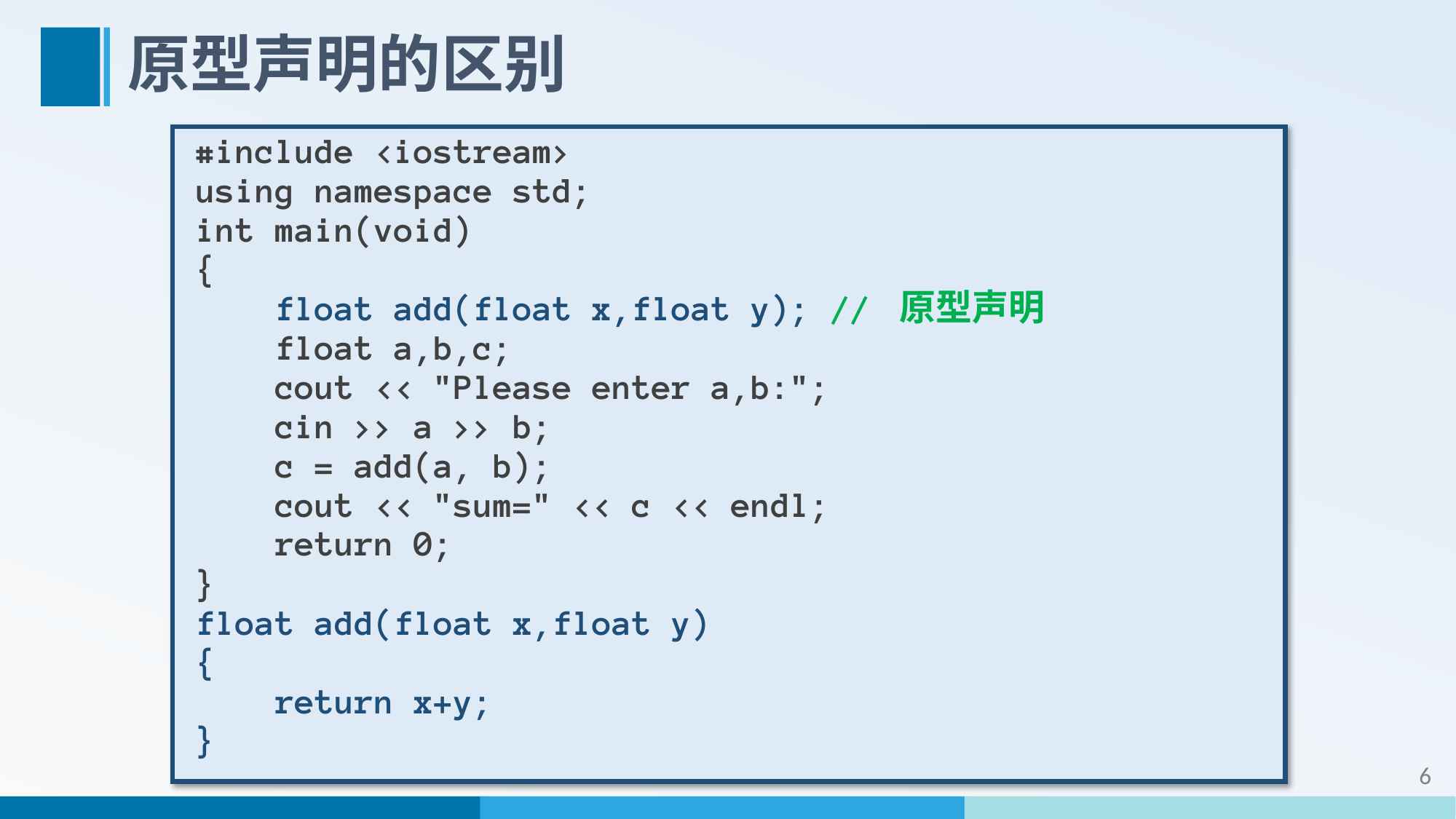

# 原型声明的区别
#include <iostream>
using namespace std;
int main(void)
{
    float add(float x,float y); // 原型声明
    float a,b,c;
    cout << "Please enter a,b:";
    cin >> a >> b;
    c = add(a, b);
    cout << "sum=" << c << endl;
    return 0;
}
float add(float x,float y)
{
    return x+y;
}